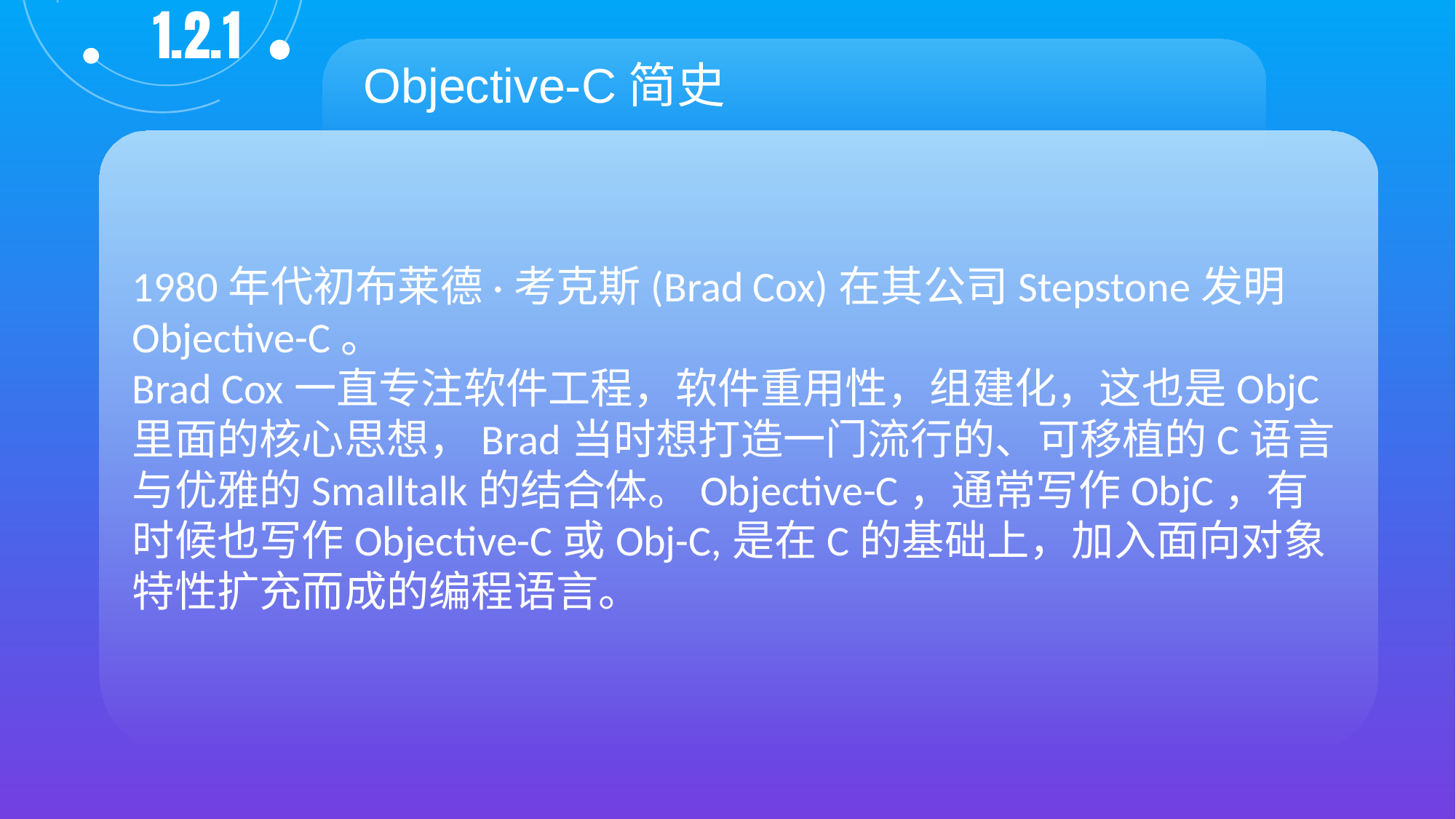

1.2.1

Objective-C简史
1980年代初布莱德·考克斯(Brad Cox)在其公司Stepstone发明Objective-C。
Brad Cox一直专注软件工程，软件重用性，组建化，这也是ObjC里面的核心思想，Brad当时想打造一门流行的、可移植的C语言与优雅的Smalltalk的结合体。Objective-C，通常写作ObjC，有时候也写作Objective-C或Obj-C,是在C的基础上，加入面向对象特性扩充而成的编程语言。